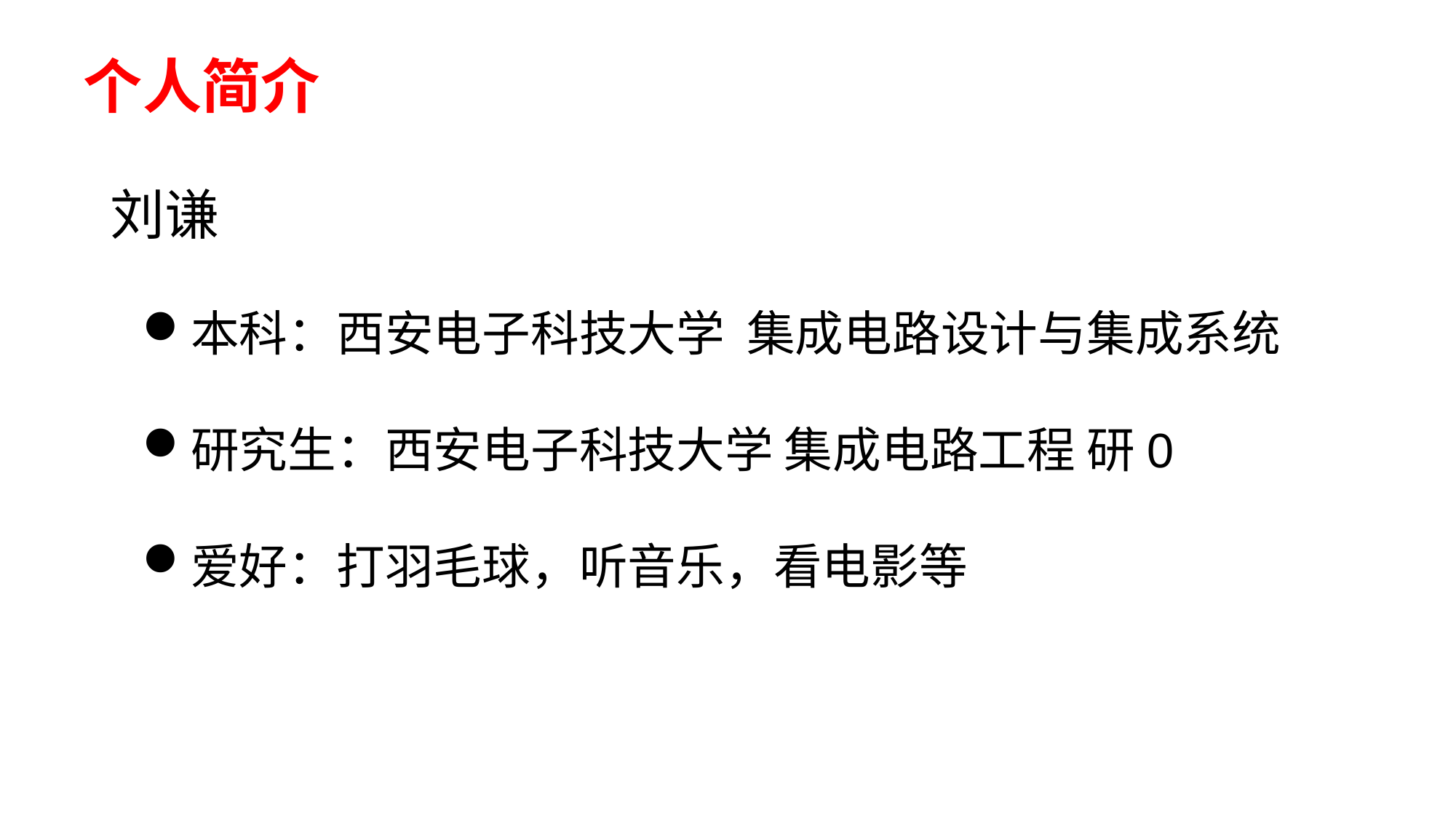

# 个人简介
刘谦
本科：西安电子科技大学  集成电路设计与集成系统

研究生：西安电子科技大学 集成电路工程 研0

爱好：打羽毛球，听音乐，看电影等